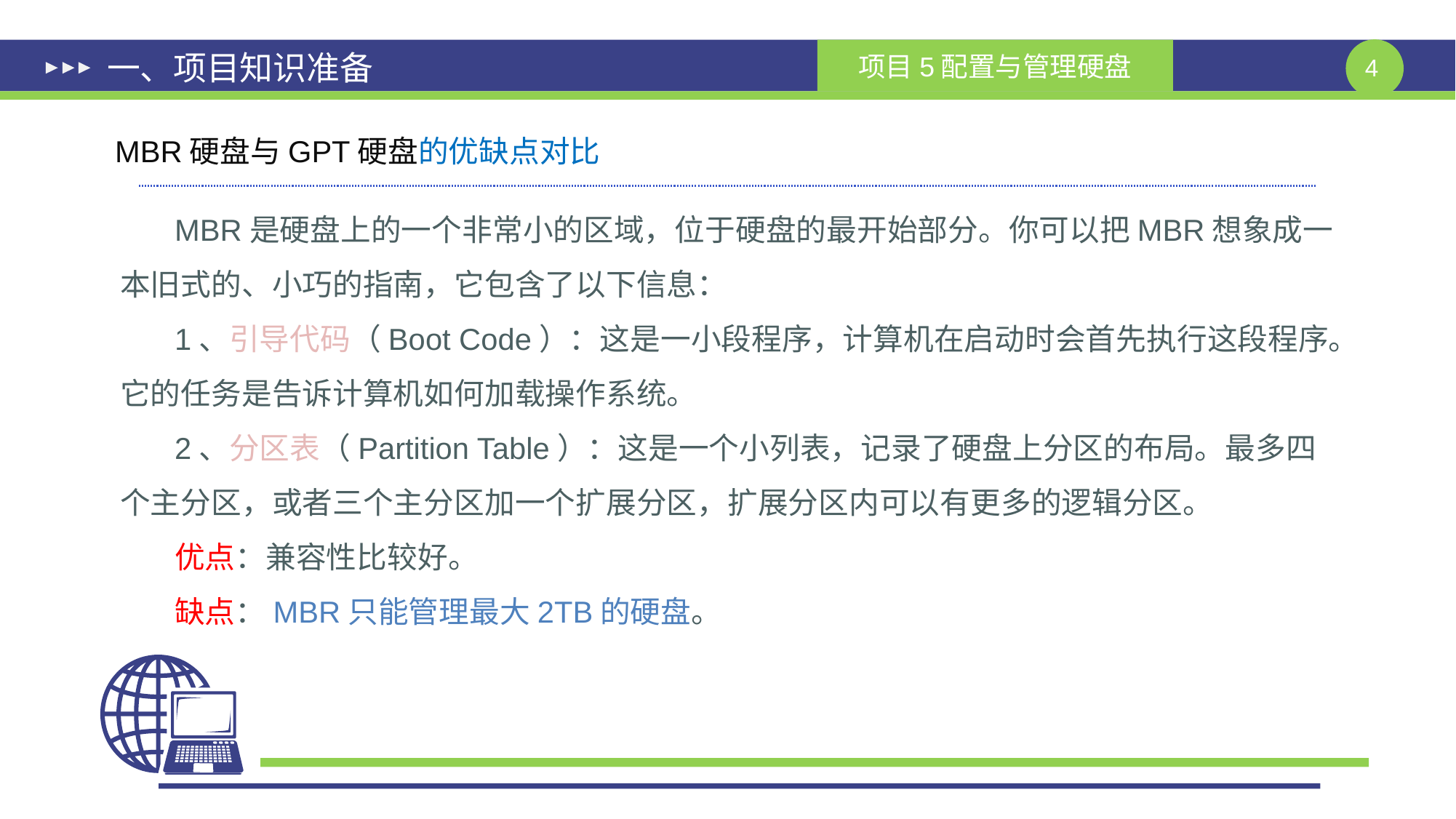

# 一、项目知识准备
MBR硬盘与GPT硬盘的优缺点对比

MBR是硬盘上的一个非常小的区域，位于硬盘的最开始部分。你可以把MBR想象成一本旧式的、小巧的指南，它包含了以下信息：
1、引导代码（Boot Code）：这是一小段程序，计算机在启动时会首先执行这段程序。它的任务是告诉计算机如何加载操作系统。
2、分区表（Partition Table）：这是一个小列表，记录了硬盘上分区的布局。最多四个主分区，或者三个主分区加一个扩展分区，扩展分区内可以有更多的逻辑分区。
优点：兼容性比较好。
缺点：MBR只能管理最大2TB的硬盘。